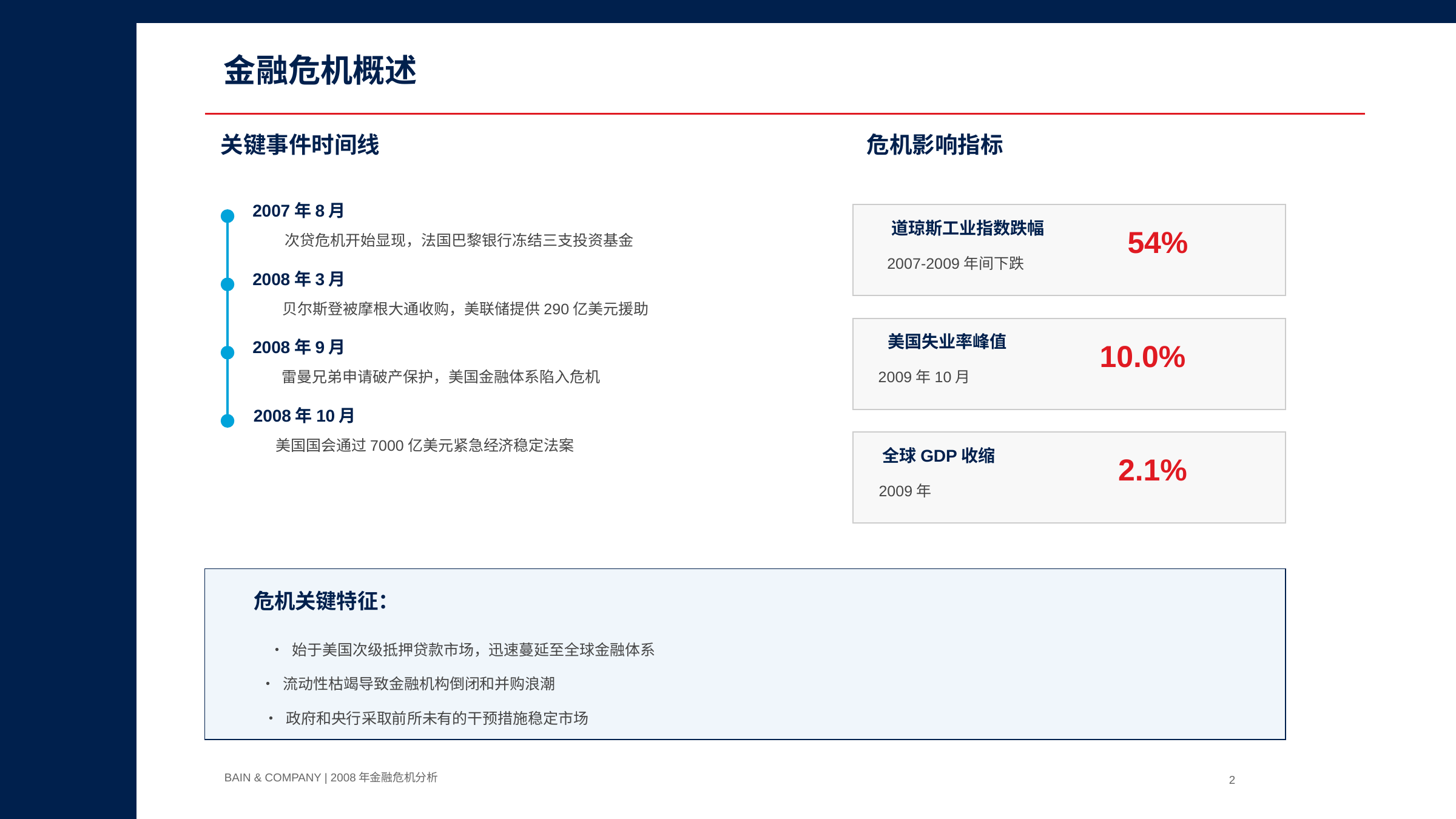

金融危机概述

关键事件时间线
危机影响指标
2007年8月

道琼斯工业指数跌幅

54%
次贷危机开始显现，法国巴黎银行冻结三支投资基金
2007-2009年间下跌
2008年3月

贝尔斯登被摩根大通收购，美联储提供290亿美元援助

美国失业率峰值
2008年9月
10.0%

雷曼兄弟申请破产保护，美国金融体系陷入危机
2009年10月
2008年10月

美国国会通过7000亿美元紧急经济稳定法案

全球GDP收缩
2.1%
2009年

危机关键特征：
• 始于美国次级抵押贷款市场，迅速蔓延至全球金融体系
• 流动性枯竭导致金融机构倒闭和并购浪潮
• 政府和央行采取前所未有的干预措施稳定市场
BAIN & COMPANY | 2008年金融危机分析
2